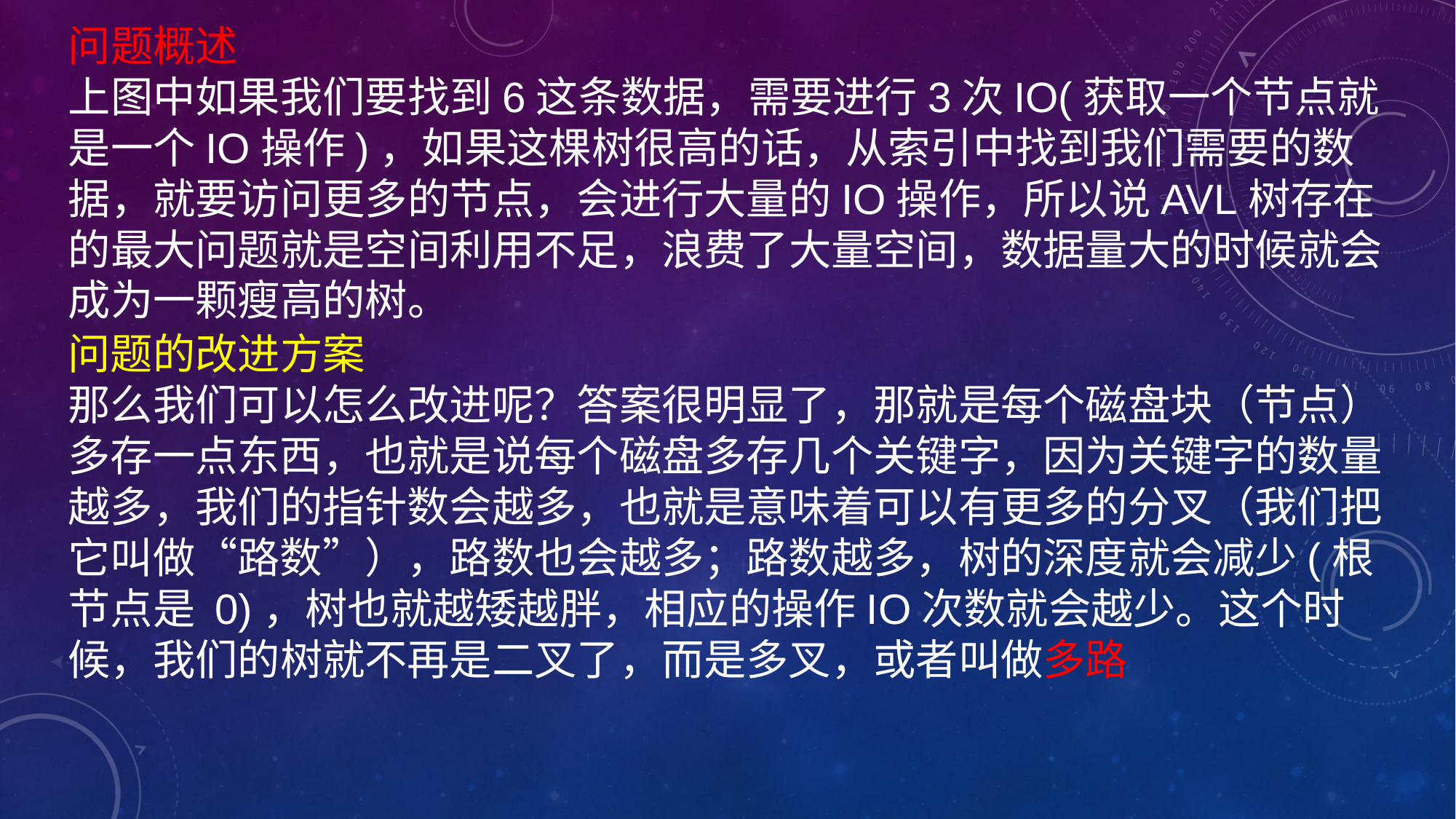

# 问题概述 上图中如果我们要找到6这条数据，需要进行3次IO(获取一个节点就是一个IO操作)，如果这棵树很高的话，从索引中找到我们需要的数据，就要访问更多的节点，会进行大量的IO操作，所以说AVL树存在的最大问题就是空间利用不足，浪费了大量空间，数据量大的时候就会成为一颗瘦高的树。
问题的改进方案
那么我们可以怎么改进呢？答案很明显了，那就是每个磁盘块（节点）多存一点东西，也就是说每个磁盘多存几个关键字，因为关键字的数量越多，我们的指针数会越多，也就是意味着可以有更多的分叉（我们把它叫做“路数”），路数也会越多；路数越多，树的深度就会减少(根节点是 0)，树也就越矮越胖，相应的操作IO次数就会越少。这个时候，我们的树就不再是二叉了，而是多叉，或者叫做多路